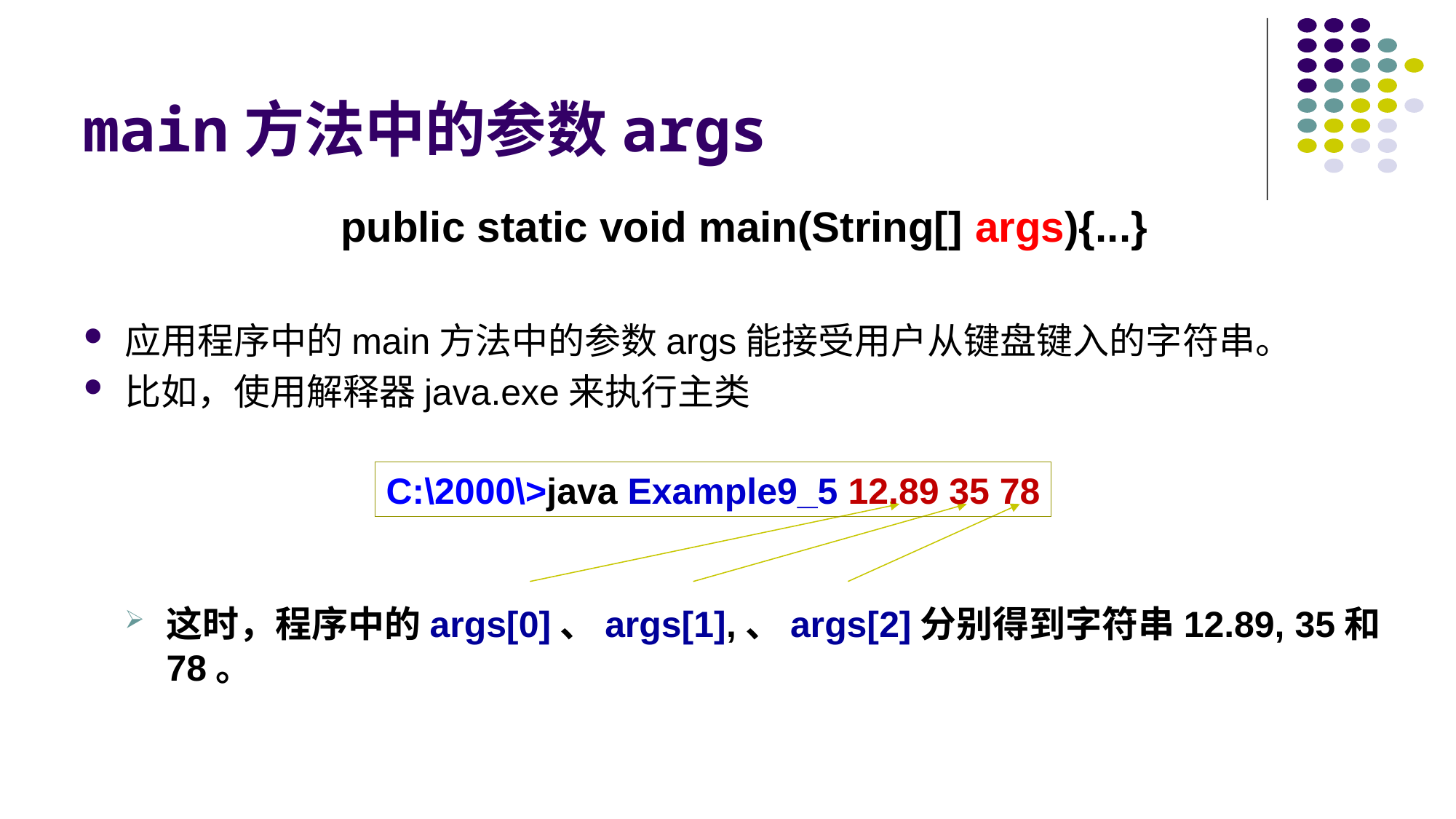

# main方法中的参数args
public static void main(String[] args){...}

应用程序中的main方法中的参数args能接受用户从键盘键入的字符串。
比如，使用解释器java.exe来执行主类

这时，程序中的args[0]、args[1],、args[2]分别得到字符串12.89, 35和78。

C:\2000\>java Example9_5 12.89 35 78
31